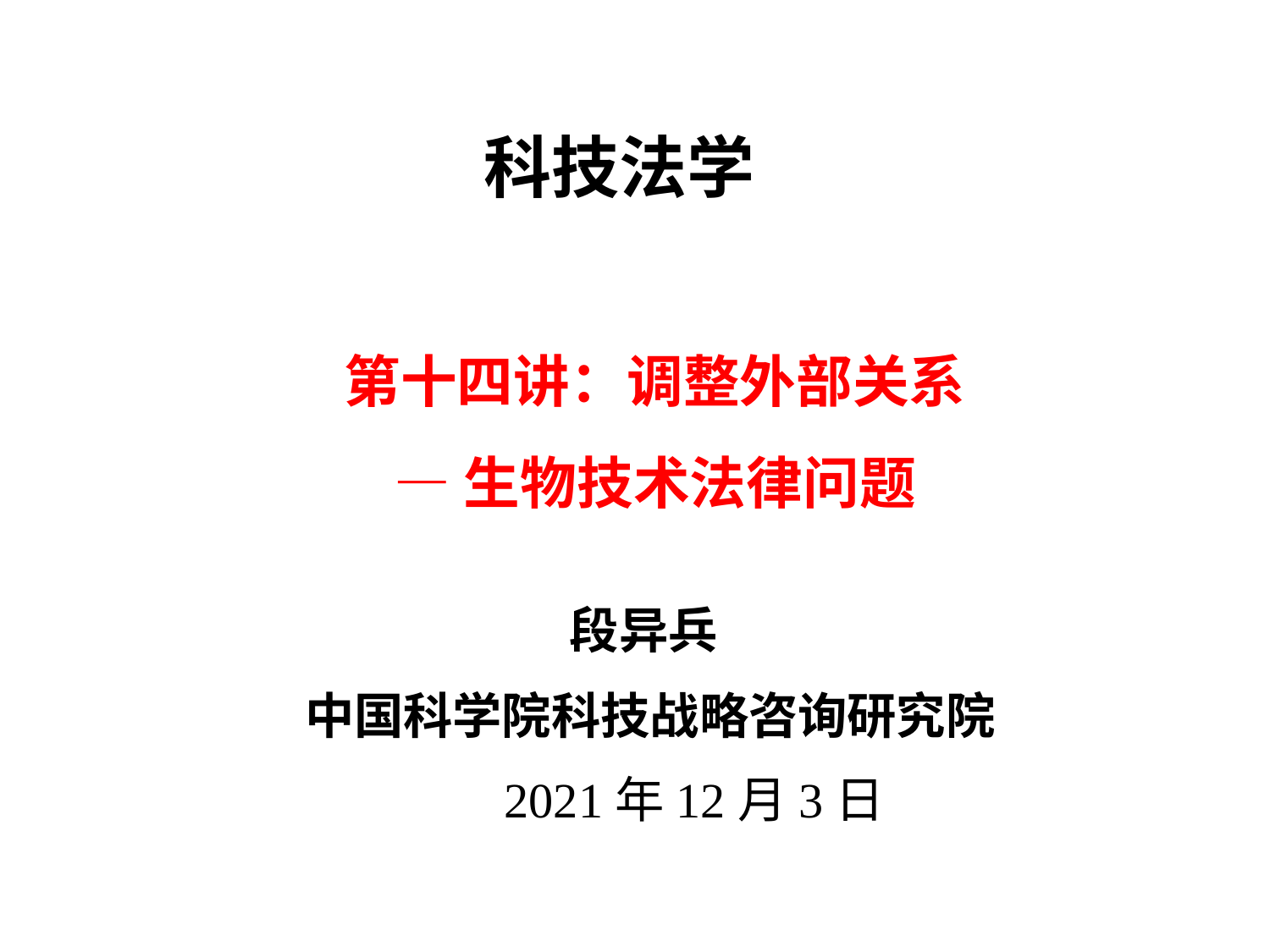

科技法学
第十四讲：调整外部关系
—生物技术法律问题
段异兵
中国科学院科技战略咨询研究院
   2021年12月3日